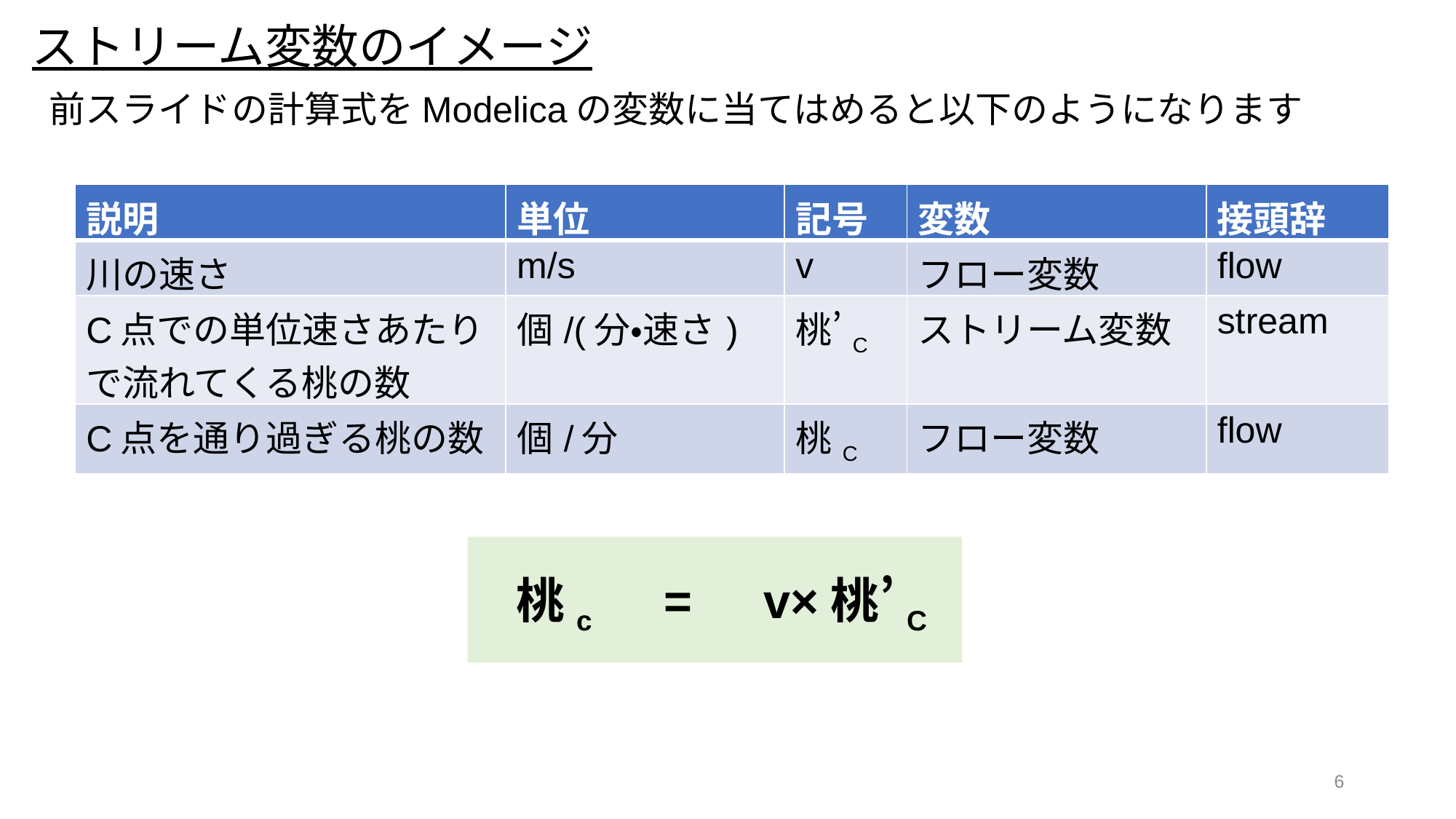

ストリーム変数のイメージ
前スライドの計算式をModelicaの変数に当てはめると以下のようになります
| 説明 | 単位 | 記号 | 変数 | 接頭辞 |
| --- | --- | --- | --- | --- |
| 川の速さ | m/s | v | フロー変数 | flow |
| C点での単位速さあたりで流れてくる桃の数 | 個/(分・速さ) | 桃’C | ストリーム変数 | stream |
| C点を通り過ぎる桃の数 | 個/分 | 桃C | フロー変数 | flow |

桃c　=　v×桃’C
6